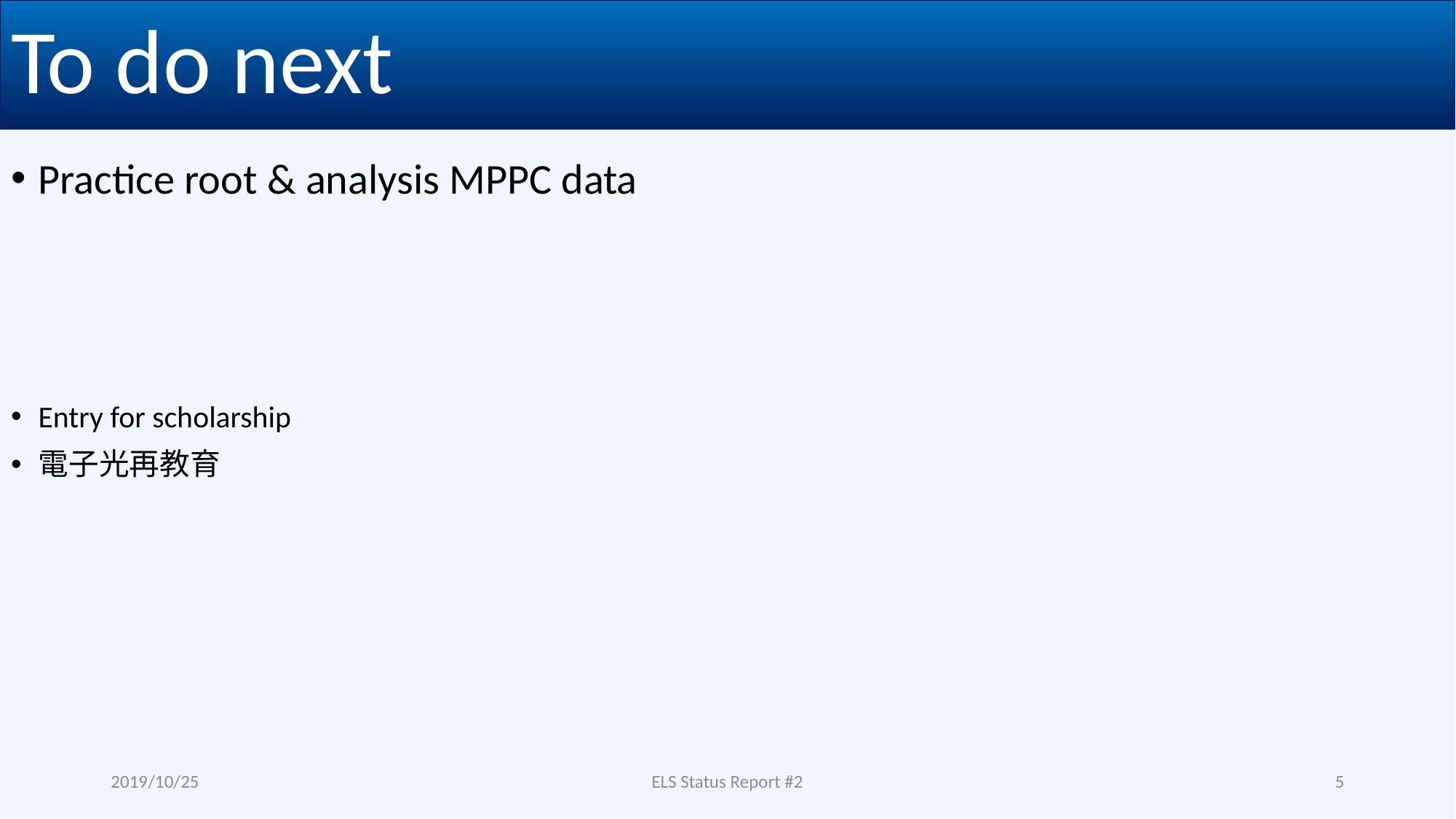

# To do next
Practice root & analysis MPPC data

Entry for scholarship
電子光再教育
2019/10/25
ELS Status Report #2
5